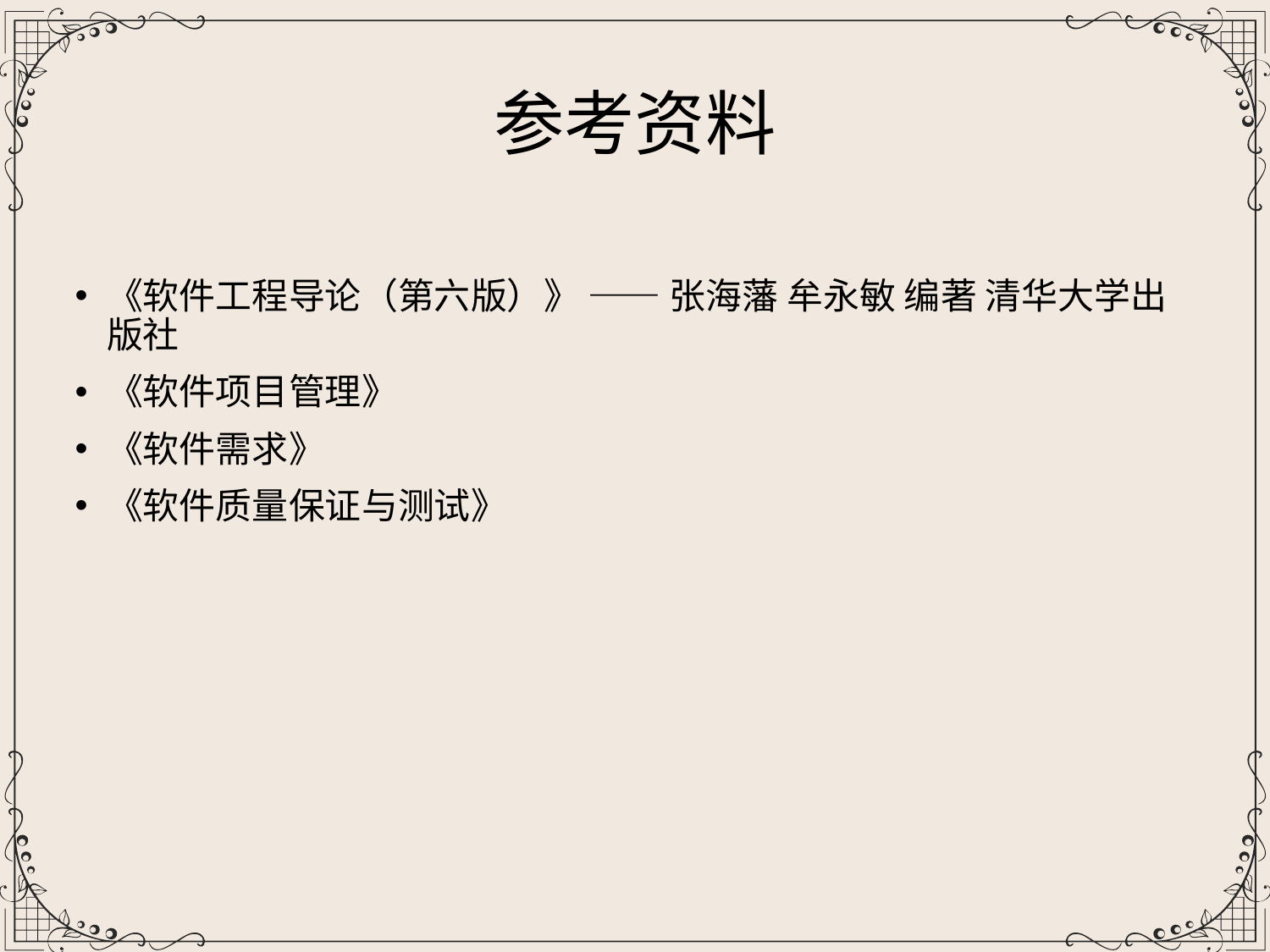

参考资料

《软件工程导论（第六版）》 —— 张海藩 牟永敏 编著 清华大学出版社
《软件项目管理》
《软件需求》
《软件质量保证与测试》